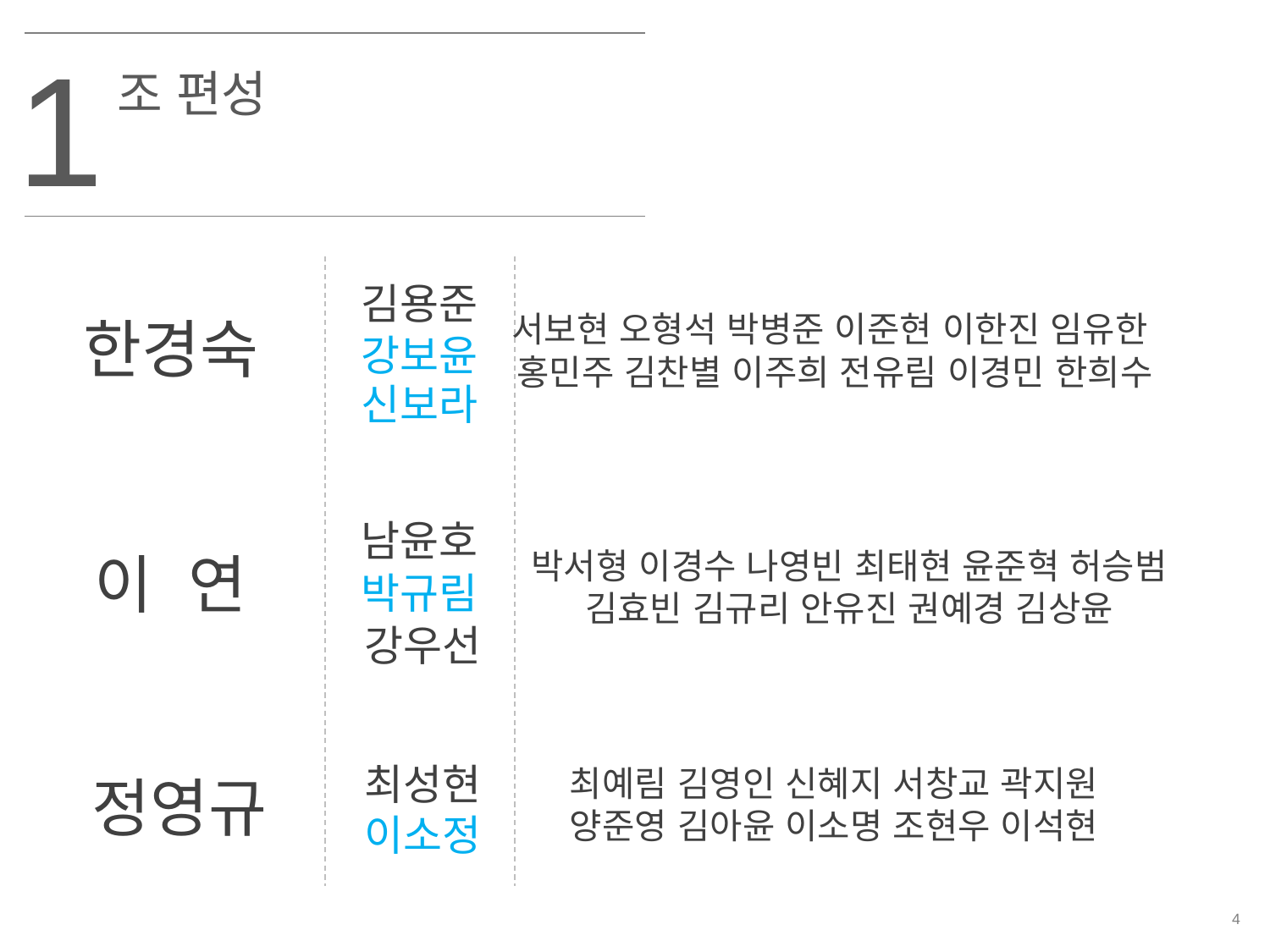

1
조 편성
김용준
서보현 오형석 박병준 이준현 이한진 임유한
홍민주 김찬별 이주희 전유림 이경민 한희수
한경숙
강보윤
신보라
남윤호
이  연
박서형 이경수 나영빈 최태현 윤준혁 허승범
김효빈 김규리 안유진 권예경 김상윤
박규림
강우선
최성현
최예림 김영인 신혜지 서창교 곽지원
양준영 김아윤 이소명 조현우 이석현
정영규
이소정